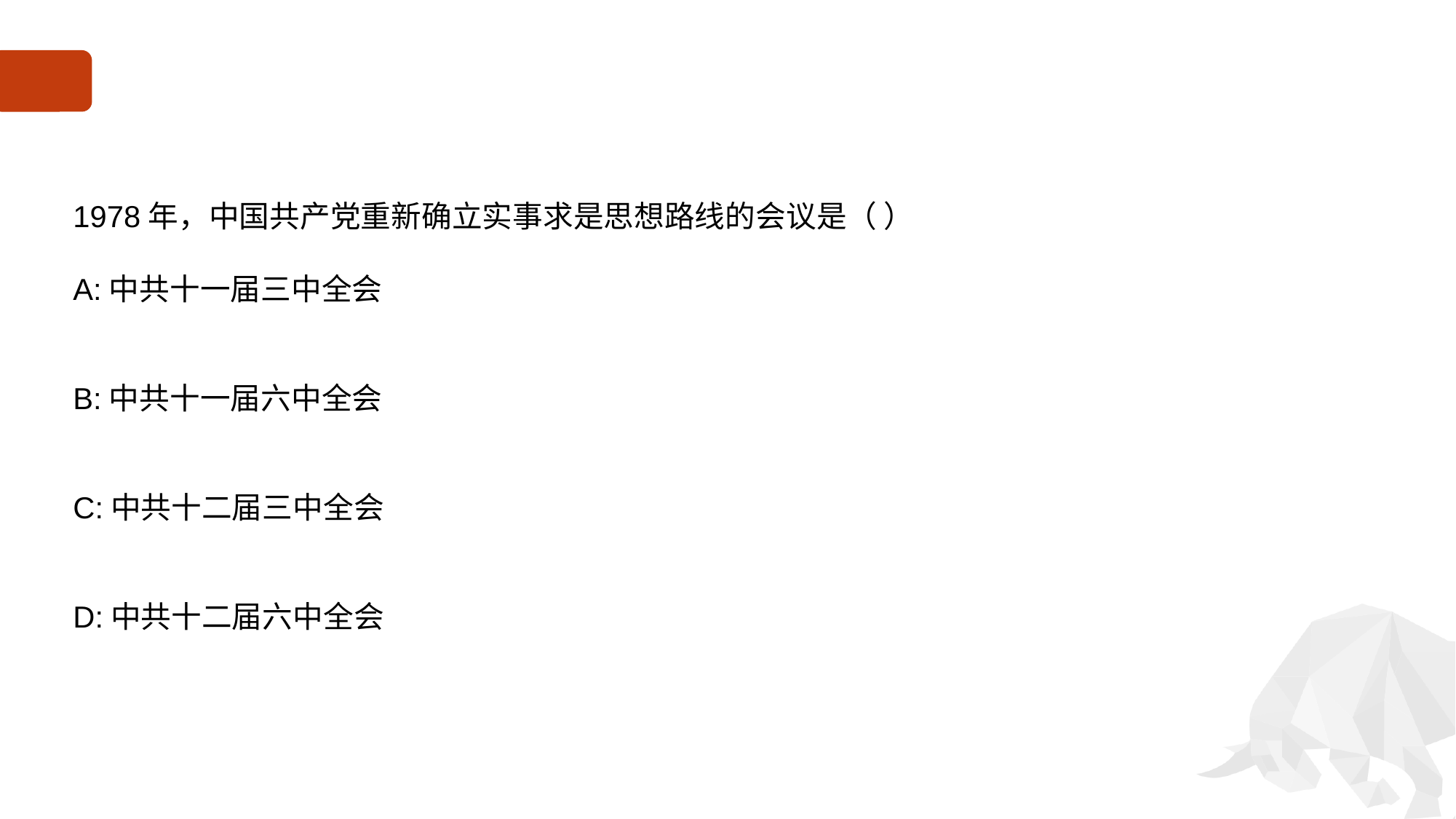

#
1978年，中国共产党重新确立实事求是思想路线的会议是（ ）

A:中共十一届三中全会

B:中共十一届六中全会

C:中共十二届三中全会

D:中共十二届六中全会